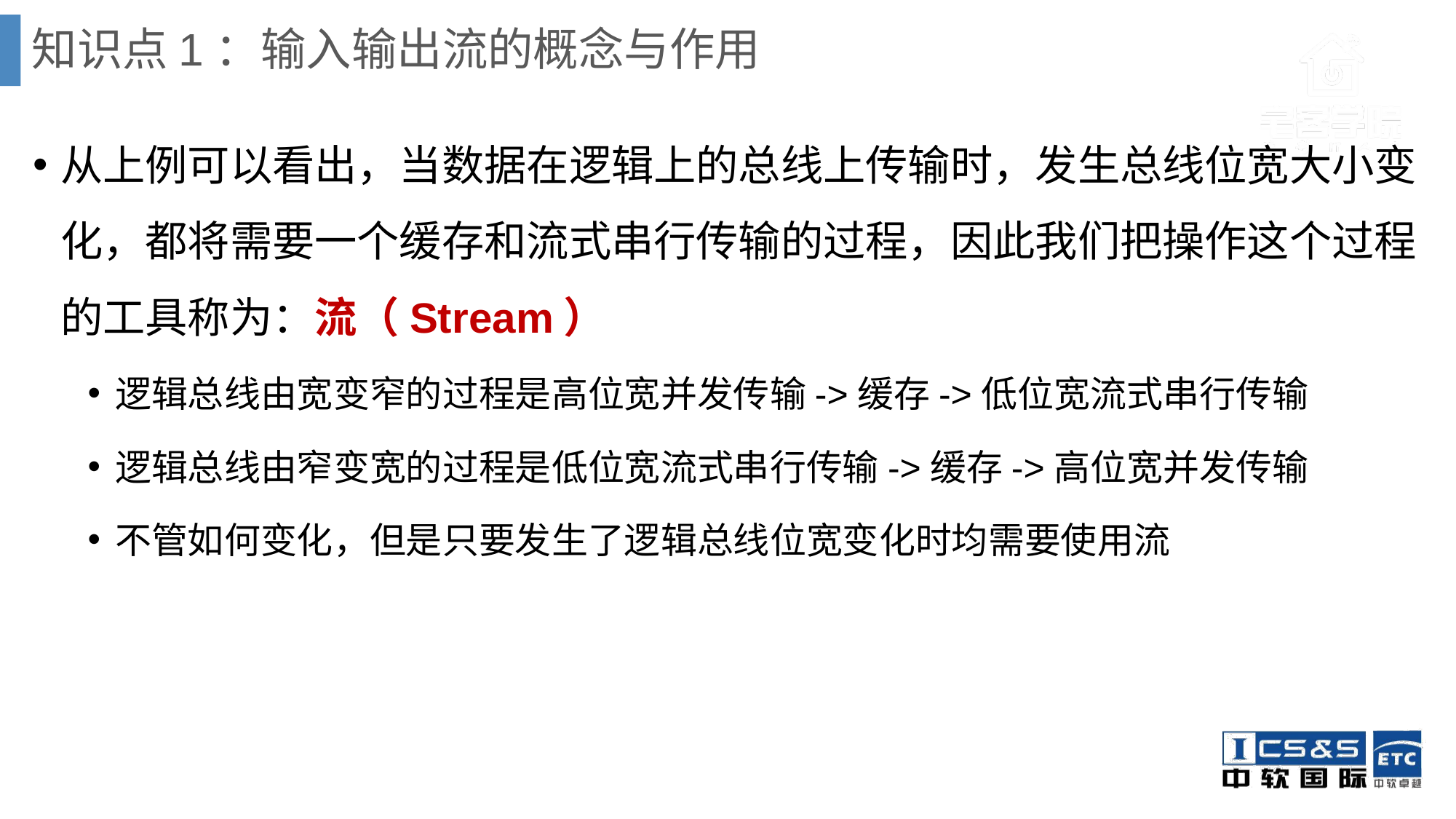

# 知识点1：输入输出流的概念与作用
从上例可以看出，当数据在逻辑上的总线上传输时，发生总线位宽大小变化，都将需要一个缓存和流式串行传输的过程，因此我们把操作这个过程的工具称为：流（Stream）
逻辑总线由宽变窄的过程是高位宽并发传输->缓存->低位宽流式串行传输
逻辑总线由窄变宽的过程是低位宽流式串行传输->缓存->高位宽并发传输
不管如何变化，但是只要发生了逻辑总线位宽变化时均需要使用流